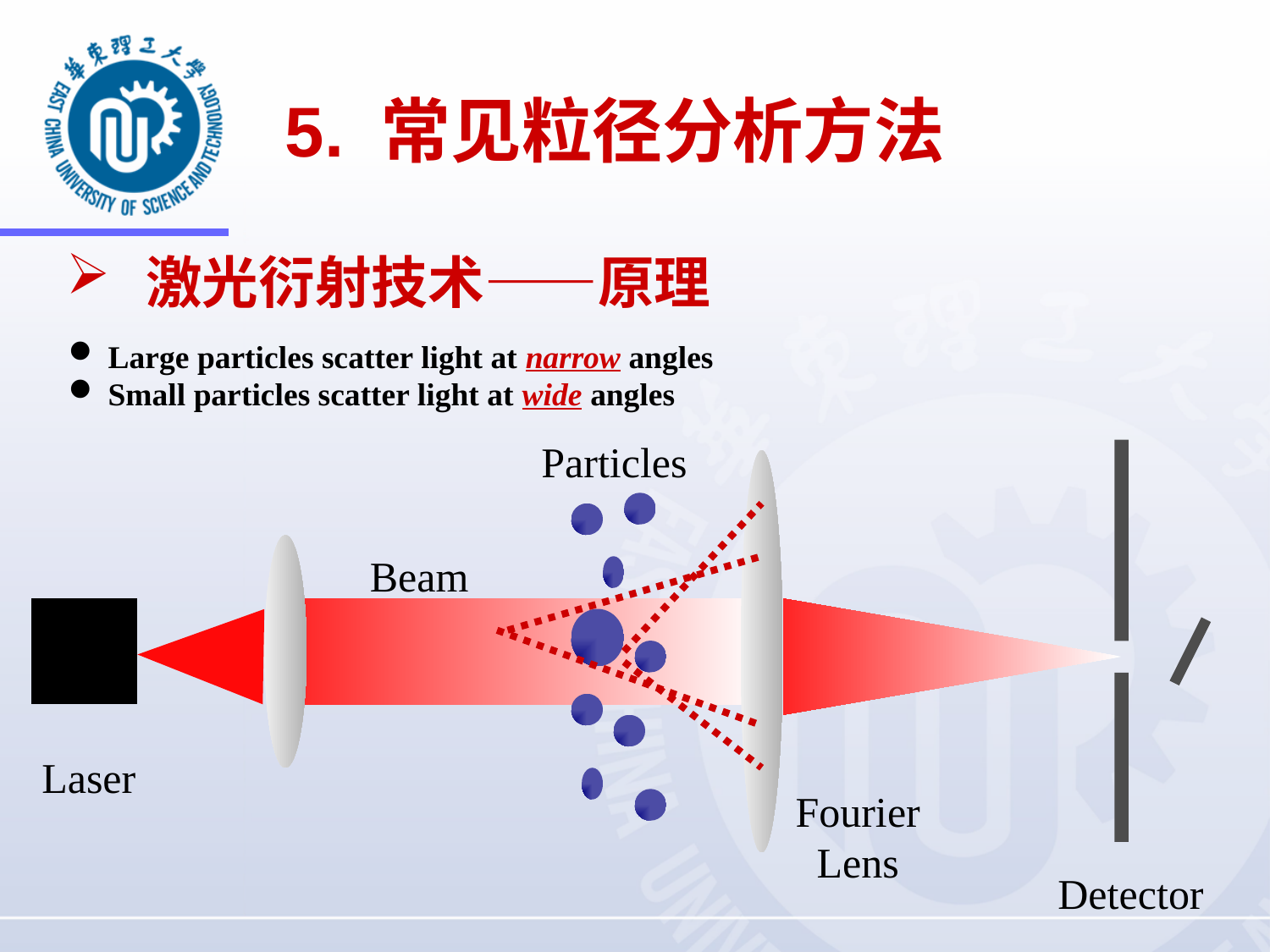

5. 常见粒径分析方法
激光衍射技术——原理
Large particles scatter light at narrow angles
Small particles scatter light at wide angles
Particles

Beam

Laser

Fourier
Lens

Detector